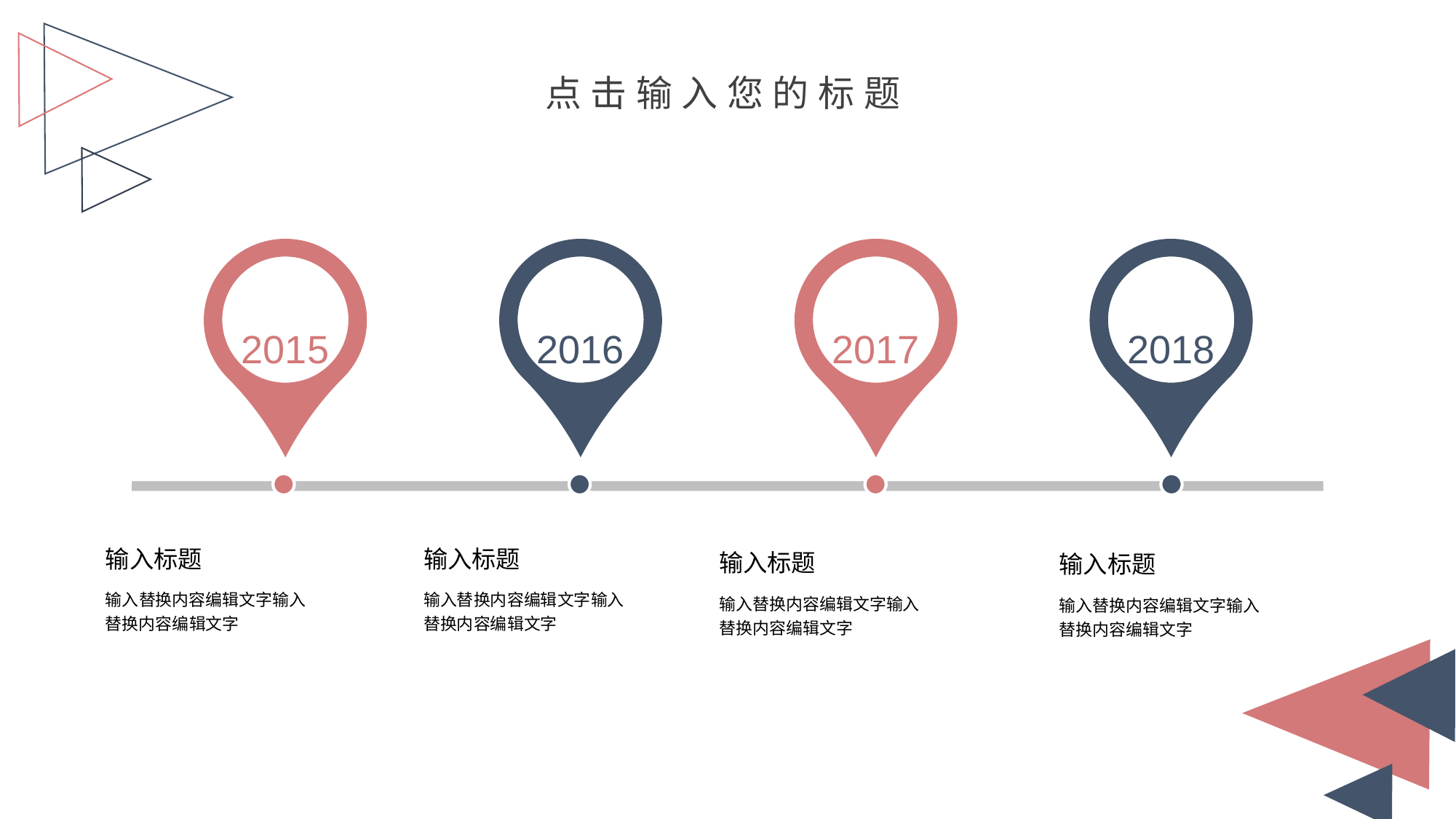

点击输入您的标题

2015

2016

2017

2018

输入标题
输入替换内容编辑文字输入替换内容编辑文字
输入标题
输入替换内容编辑文字输入替换内容编辑文字
输入标题
输入替换内容编辑文字输入替换内容编辑文字
输入标题
输入替换内容编辑文字输入替换内容编辑文字